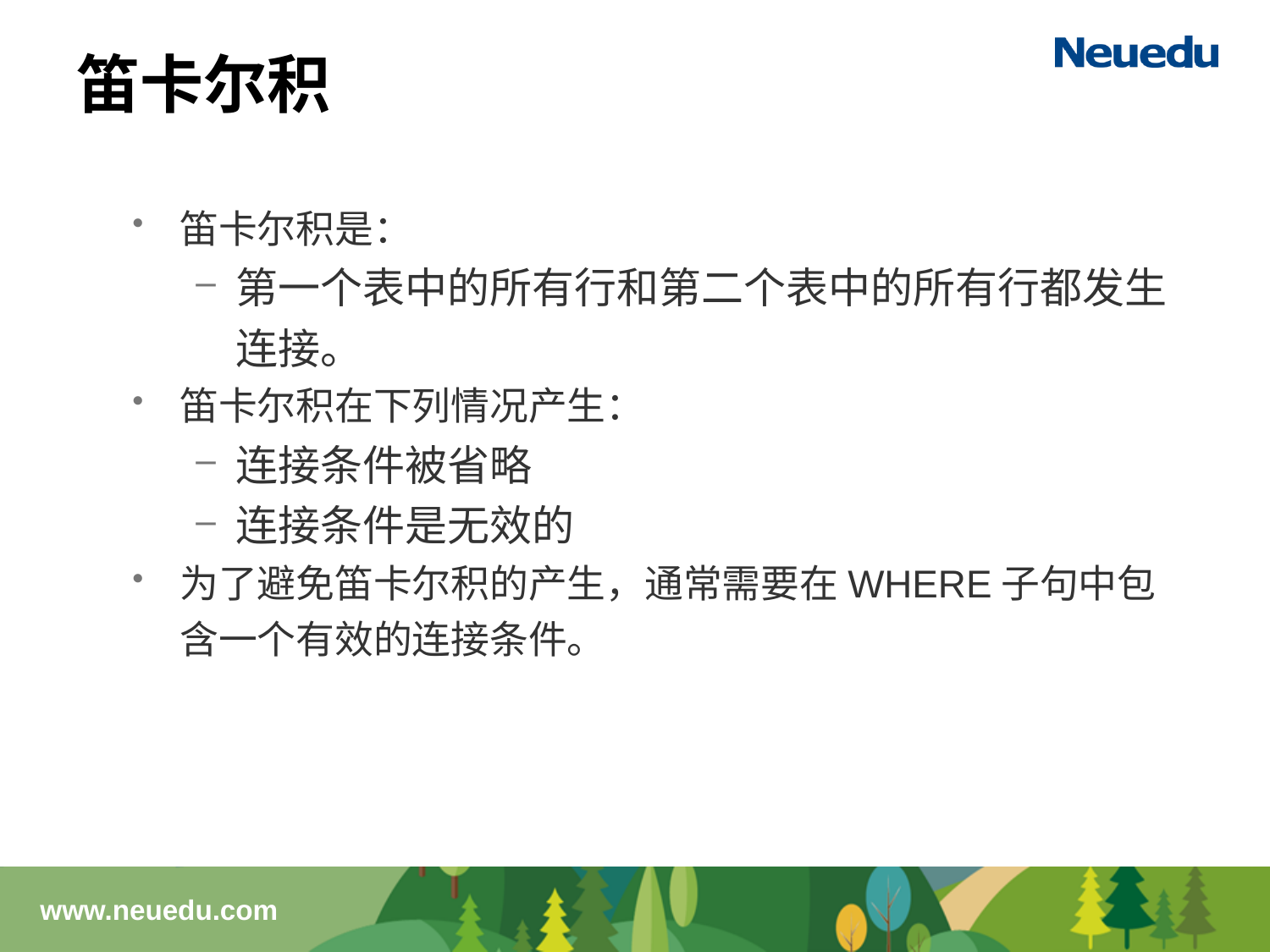

# 笛卡尔积
笛卡尔积是：
第一个表中的所有行和第二个表中的所有行都发生连接。
笛卡尔积在下列情况产生：
连接条件被省略
连接条件是无效的
为了避免笛卡尔积的产生，通常需要在WHERE子句中包含一个有效的连接条件。